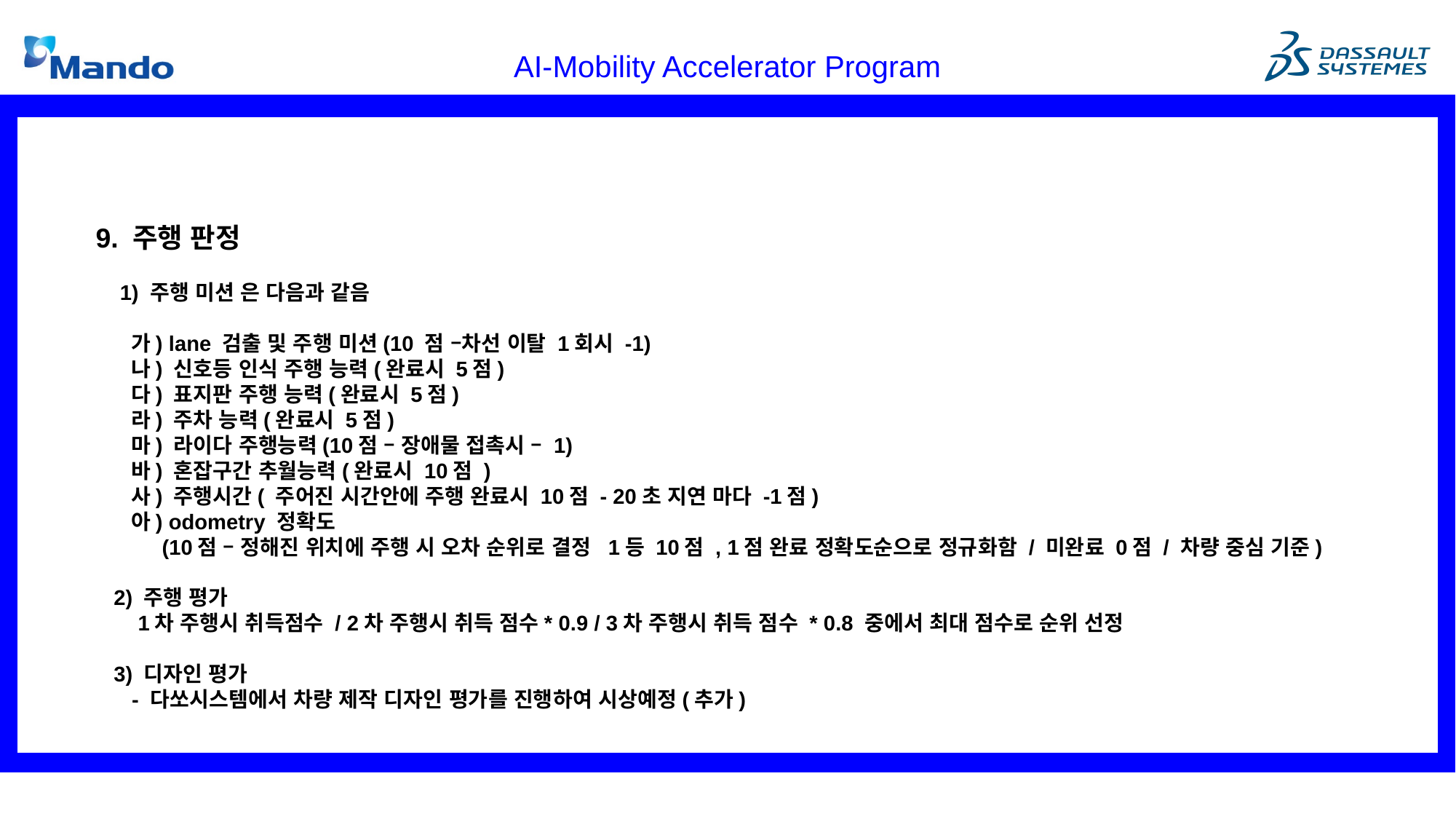

9. 주행 판정

    1) 주행 미션 은 다음과 같음

     가) lane 검출 및 주행 미션(10 점 –차선 이탈 1회시 -1)
     나) 신호등 인식 주행 능력(완료시 5점)
     다) 표지판 주행 능력(완료시 5점)
     라) 주차 능력(완료시 5점)
     마) 라이다 주행능력(10점 – 장애물 접촉시 – 1)
     바) 혼잡구간 추월능력(완료시 10점 )
     사) 주행시간( 주어진 시간안에 주행 완료시 10점 - 20초 지연 마다 -1점)
     아) odometry 정확도
           (10점 – 정해진 위치에 주행 시 오차 순위로 결정  1등 10점 , 1점 완료 정확도순으로 정규화함 / 미완료 0점 / 차량 중심 기준)

   2) 주행 평가
       1차 주행시 취득점수 / 2차 주행시 취득 점수* 0.9 / 3차 주행시 취득 점수 * 0.8 중에서 최대 점수로 순위 선정

   3) 디자인 평가
      - 다쏘시스템에서 차량 제작 디자인 평가를 진행하여 시상예정(추가)